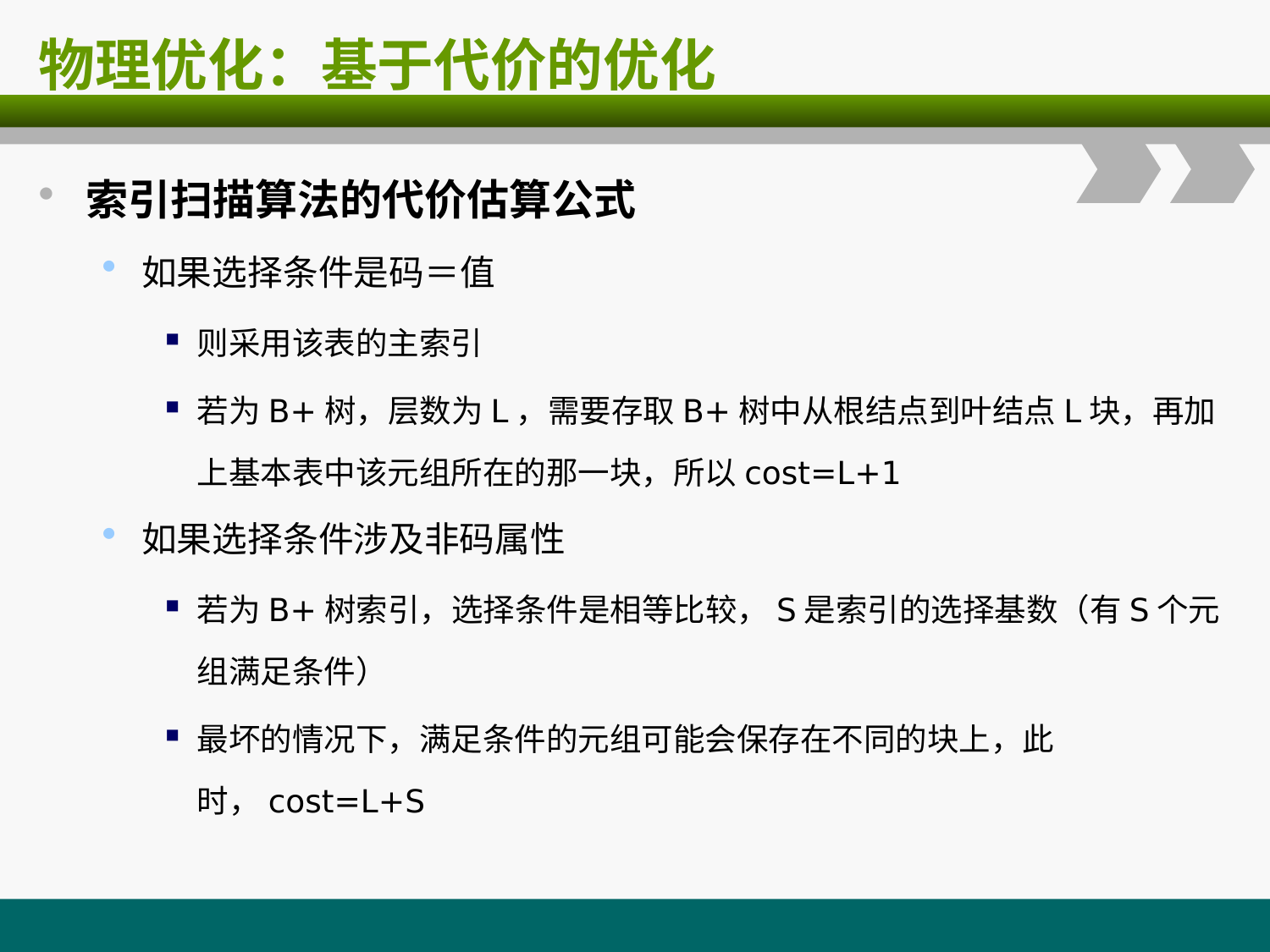

# 物理优化：基于代价的优化
索引扫描算法的代价估算公式
如果选择条件是码＝值
则采用该表的主索引
若为B+树，层数为L，需要存取B+树中从根结点到叶结点L块，再加上基本表中该元组所在的那一块，所以cost=L+1
如果选择条件涉及非码属性
若为B+树索引，选择条件是相等比较，S是索引的选择基数（有S个元组满足条件）
最坏的情况下，满足条件的元组可能会保存在不同的块上，此时，cost=L+S